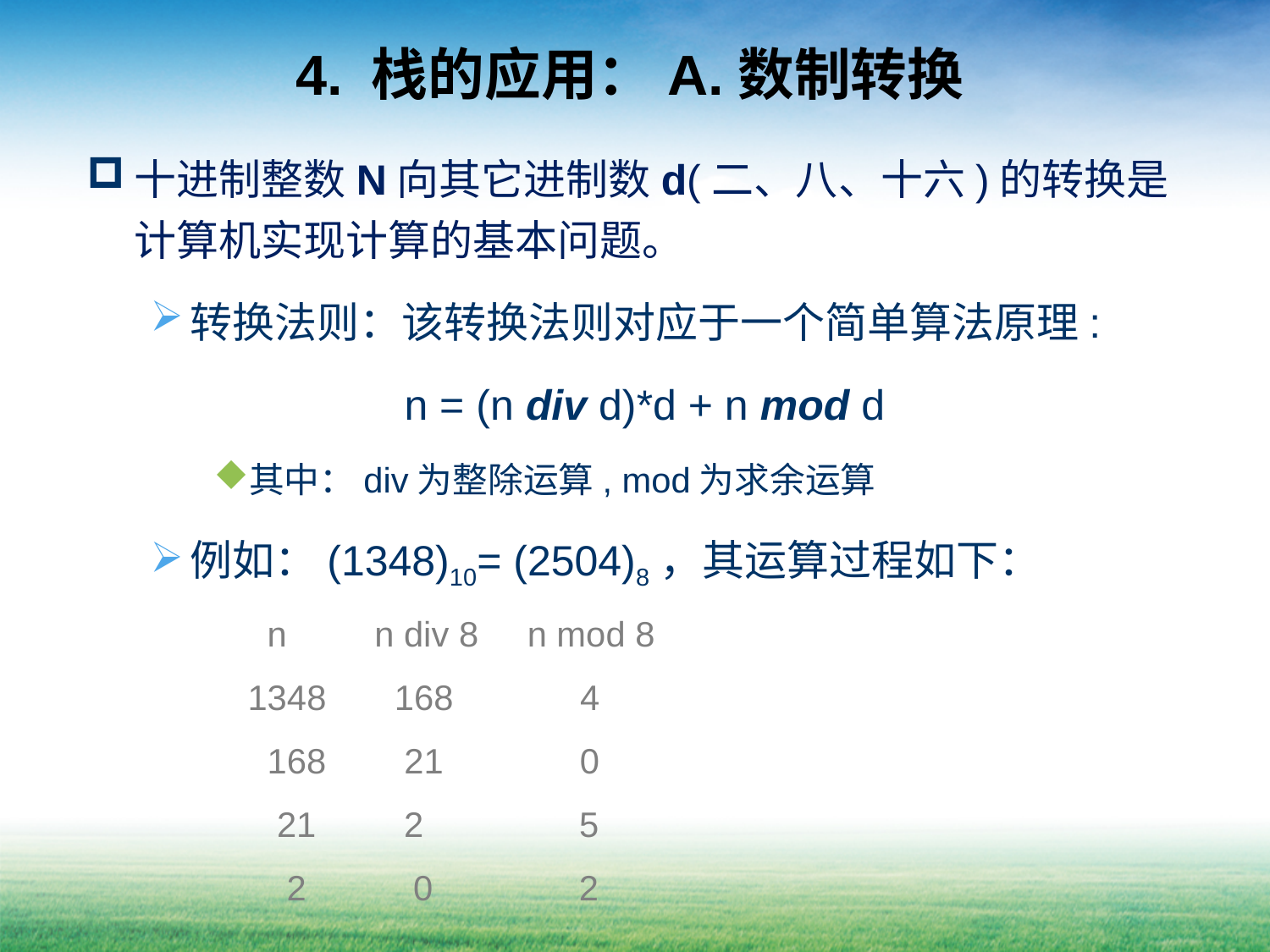

# 4. 栈的应用：A.数制转换
十进制整数N向其它进制数d(二、八、十六)的转换是计算机实现计算的基本问题。
转换法则：该转换法则对应于一个简单算法原理:
		n = (n div d)*d + n mod d
其中：div为整除运算, mod为求余运算
例如：(1348)10= (2504)8，其运算过程如下：
            n         n div 8     n mod 8
          1348       168             4
            168        21              0
             21         2                5
              2           0               2